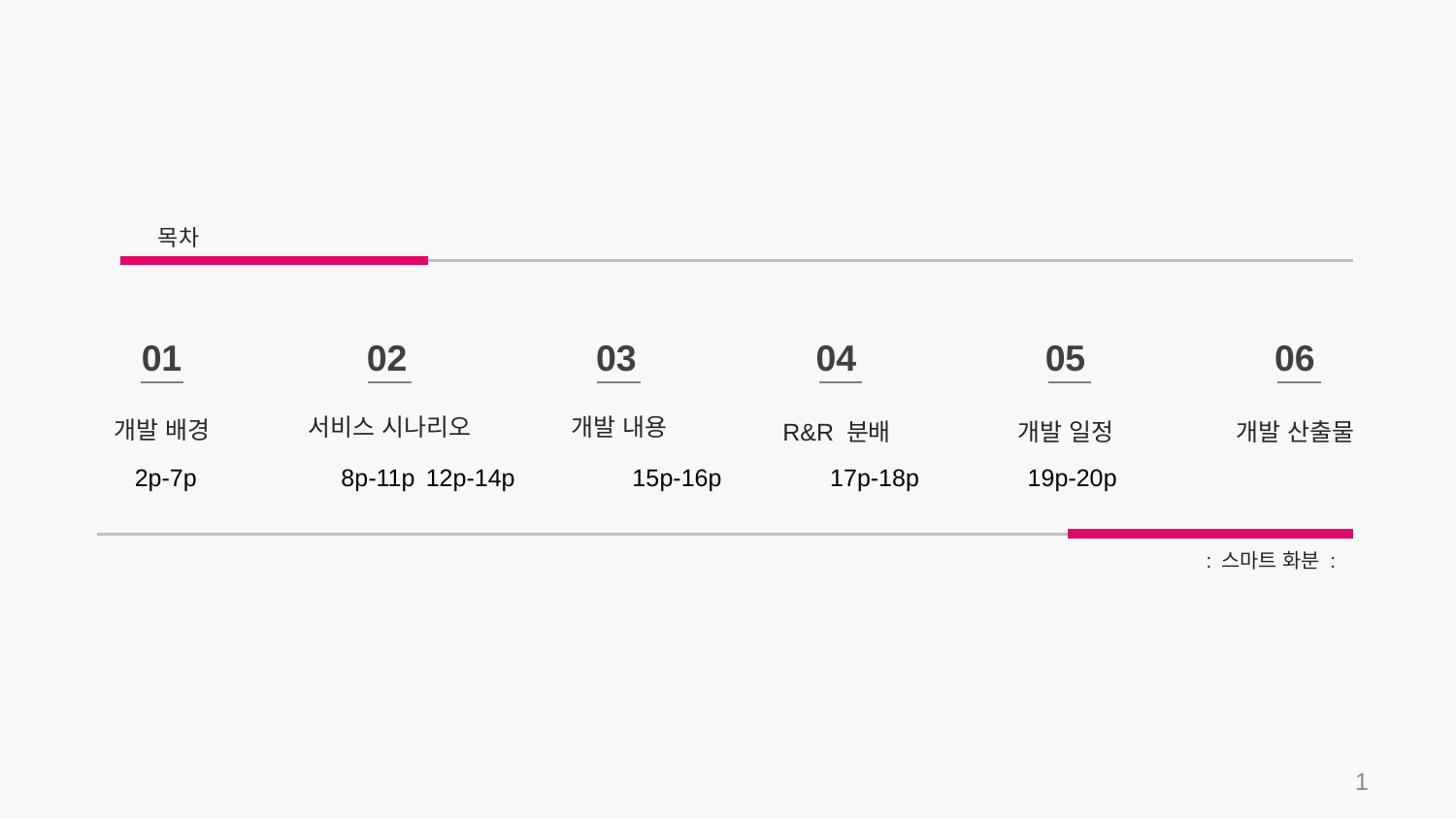

목차
01
02
03
04
05
06
서비스 시나리오
개발 내용
개발 배경
R&R 분배
개발 일정
개발 산출물
2p-7p	         8p-11p	12p-14p	         15p-16p                17p-18p                19p-20p
: 스마트 화분 :
1